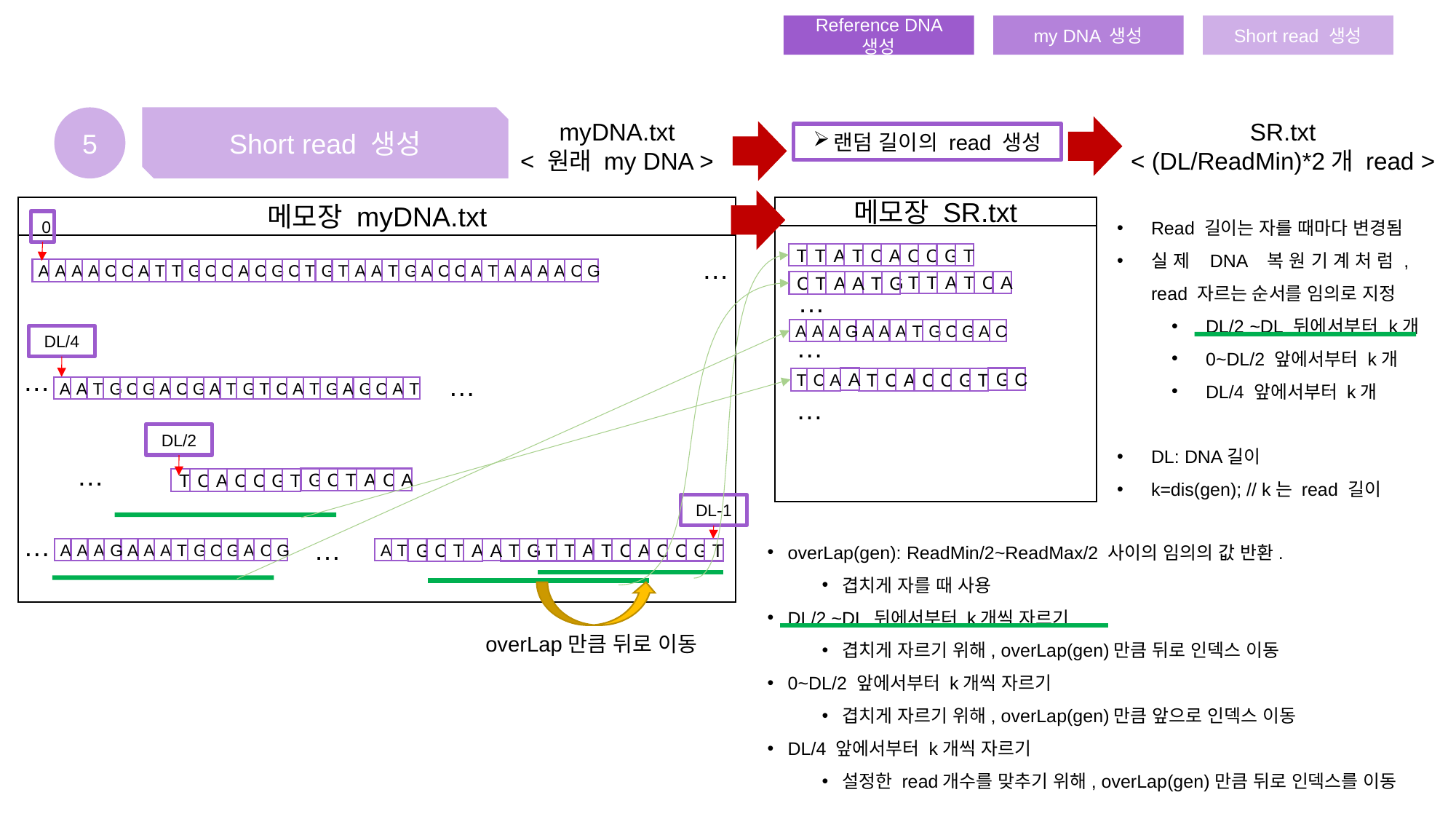

Reference DNA 생성
my DNA 생성
Short read 생성
5
Short read 생성
SR.txt
< (DL/ReadMin)*2개 read >
myDNA.txt
< 원래 my DNA >

랜덤 길이의 read 생성

메모장 myDNA.txt

메모장 SR.txt
Read 길이는 자를 때마다 변경됨
실제 DNA 복원기계처럼,
read 자르는 순서를 임의로 지정
DL/2 ~DL 뒤에서부터 k개
0~DL/2 앞에서부터 k개
DL/4 앞에서부터 k개

DL: DNA길이
k=dis(gen); // k는 read 길이
0
T
T
A
T
C

A
C
C
G
T
…
A
T
T
G
C

C
A
C
G
C
T
G
T
A
A
T

G
A
C
C
A
T
A
A
A
A
C

G
A
A
A
A
C

C
T
T
A
T
C

A
A
T
G
C
T
A
…
A
A
A
T
G
C

G
A
C
A
A
A
G
DL/4
…
…
A
G
C
T
C
A
T

C
A
C
C
G
T
…
A
A
T
G
C

G
A
C
G
A
T
G
T
C
A
T

G
A
G
C
A
T
…
DL/2
…
G
C

T
A
C
A
T

C
A
C
C
G
T
DL-1
overLap(gen): ReadMin/2~ReadMax/2 사이의 임의의 값 반환.
겹치게 자를 때 사용
DL/2 ~DL 뒤에서부터 k개씩 자르기
겹치게 자르기 위해, overLap(gen)만큼 뒤로 인덱스 이동
0~DL/2 앞에서부터 k개씩 자르기
겹치게 자르기 위해, overLap(gen)만큼 앞으로 인덱스 이동
DL/4 앞에서부터 k개씩 자르기
설정한 read개수를 맞추기 위해, overLap(gen)만큼 뒤로 인덱스를 이동
…
…
A
A
A
T
G
C

G
A
C
G
A
T
A
A
A
G
A
T
G
T
T
A
T
C

A
C
C
G
T
G
C
T
A
overLap만큼 뒤로 이동